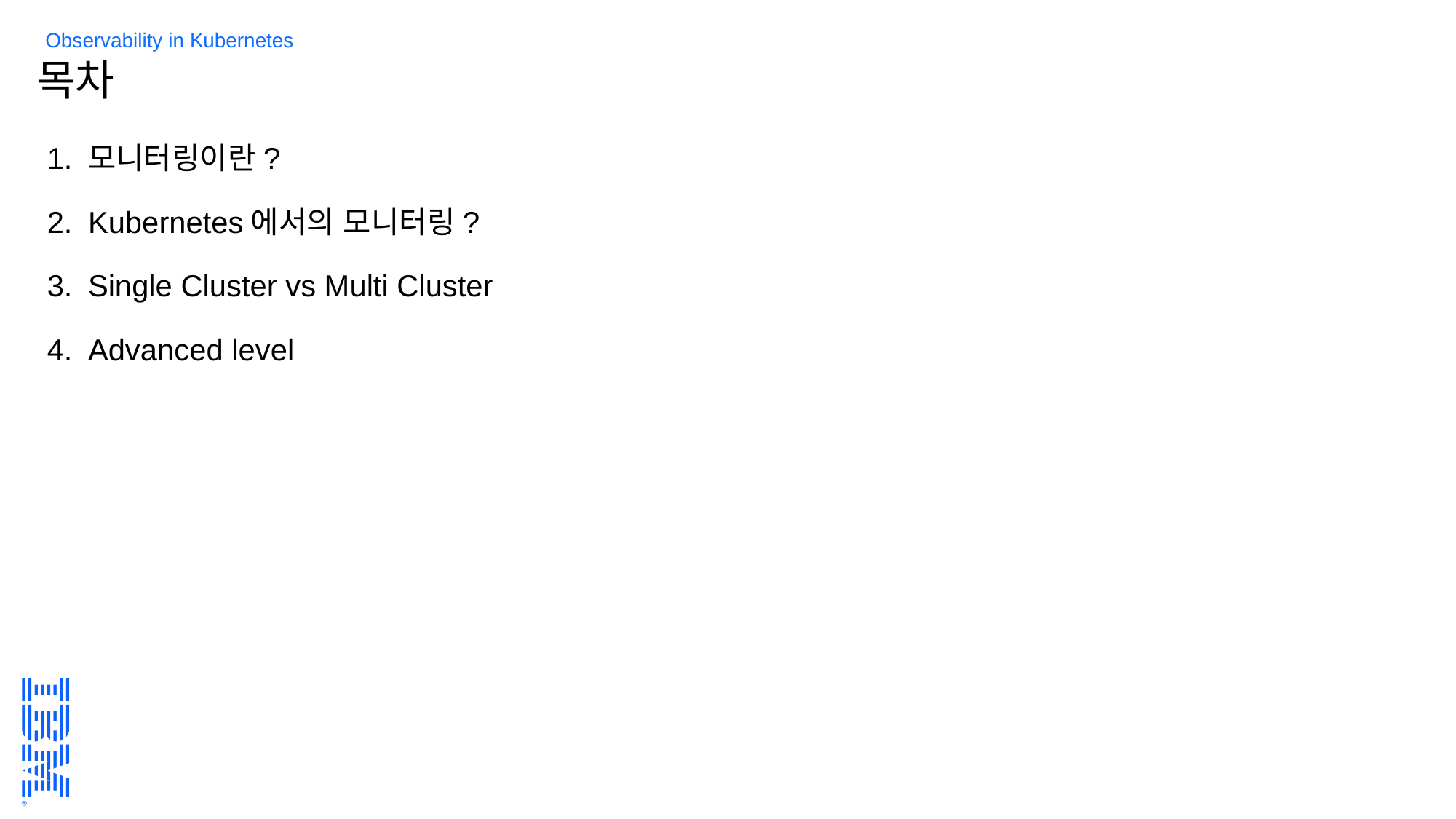

Observability in Kubernetes
목차
모니터링이란?
Kubernetes에서의 모니터링?
Single Cluster vs Multi Cluster
Advanced level